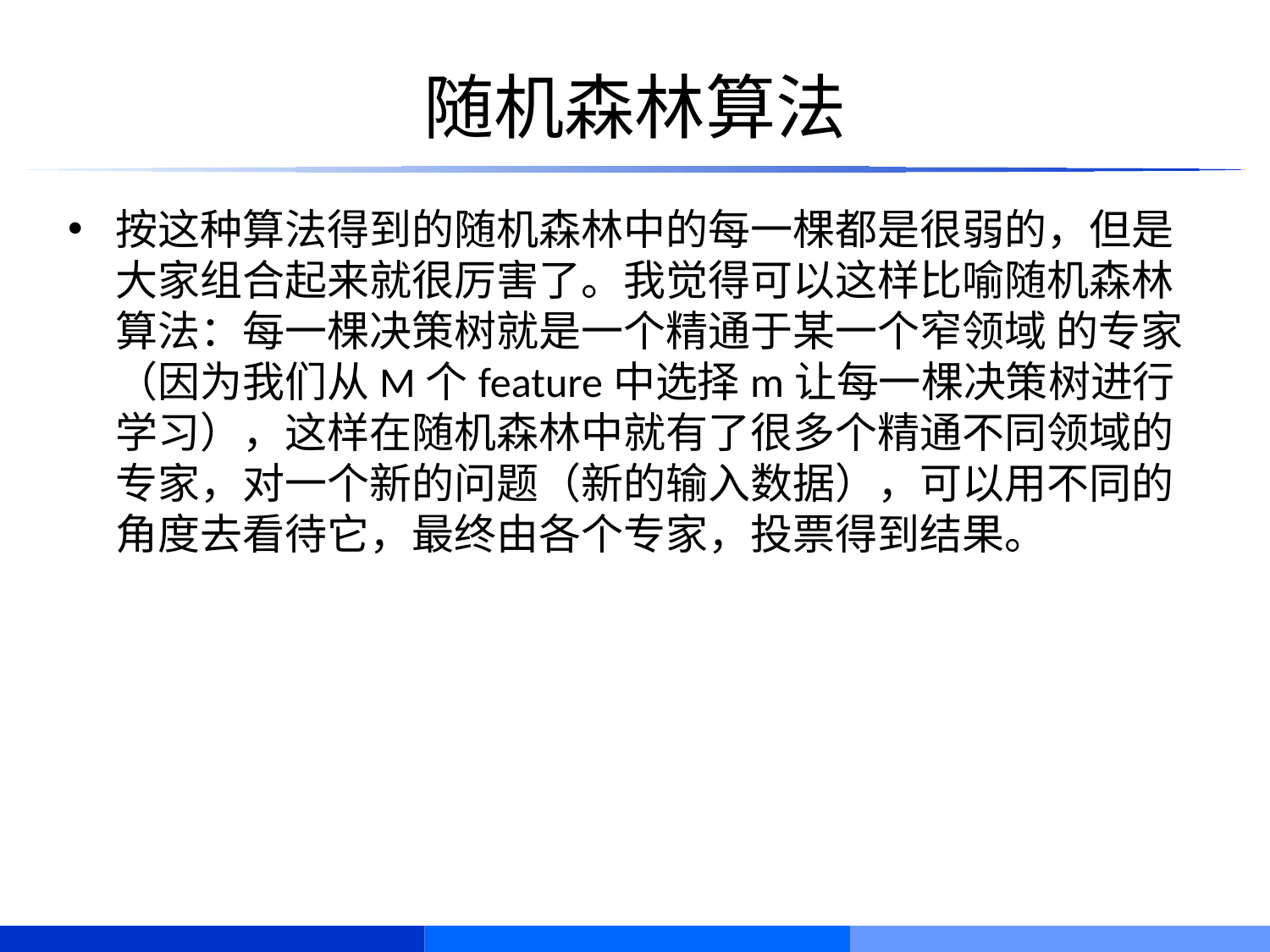

# 随机森林算法
按这种算法得到的随机森林中的每一棵都是很弱的，但是大家组合起来就很厉害了。我觉得可以这样比喻随机森林算法：每一棵决策树就是一个精通于某一个窄领域 的专家（因为我们从M个feature中选择m让每一棵决策树进行学习），这样在随机森林中就有了很多个精通不同领域的专家，对一个新的问题（新的输入数据），可以用不同的角度去看待它，最终由各个专家，投票得到结果。